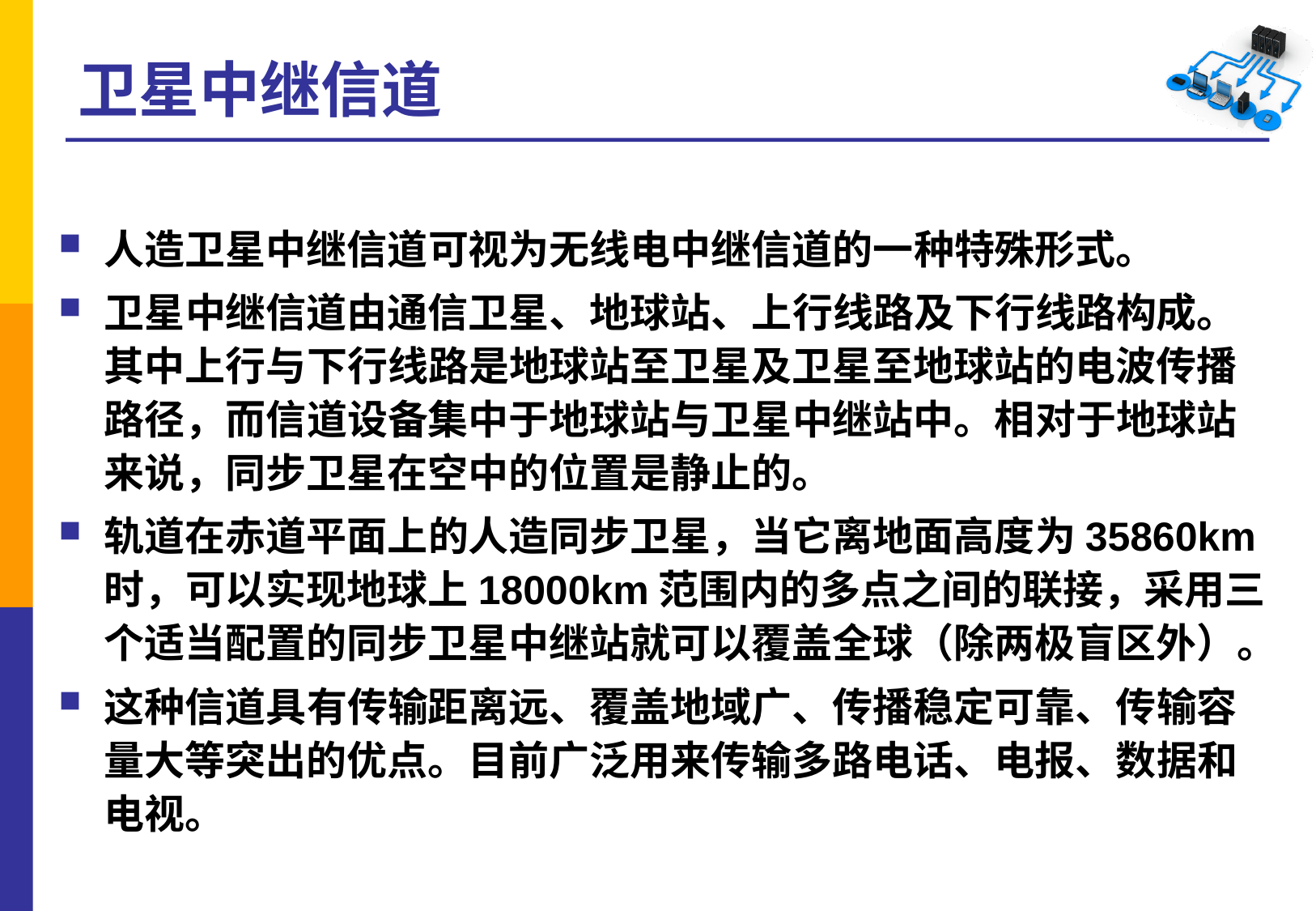

# 卫星中继信道
人造卫星中继信道可视为无线电中继信道的一种特殊形式。
卫星中继信道由通信卫星、地球站、上行线路及下行线路构成。其中上行与下行线路是地球站至卫星及卫星至地球站的电波传播路径，而信道设备集中于地球站与卫星中继站中。相对于地球站来说，同步卫星在空中的位置是静止的。
轨道在赤道平面上的人造同步卫星，当它离地面高度为35860km时，可以实现地球上18000km范围内的多点之间的联接，采用三个适当配置的同步卫星中继站就可以覆盖全球（除两极盲区外）。
这种信道具有传输距离远、覆盖地域广、传播稳定可靠、传输容量大等突出的优点。目前广泛用来传输多路电话、电报、数据和电视。